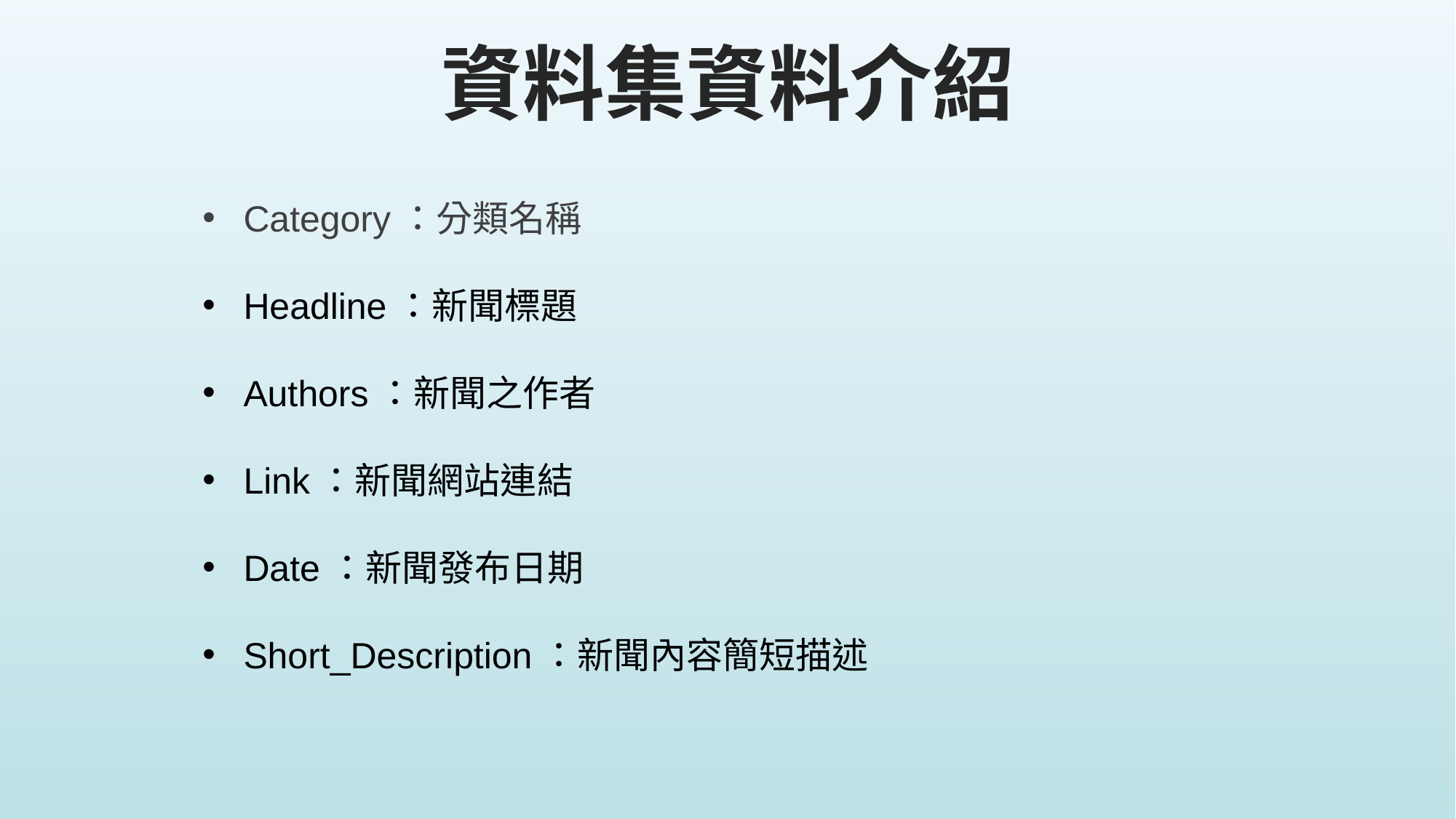

資料集資料介紹
Category：分類名稱
Headline：新聞標題
Authors：新聞之作者
Link：新聞網站連結
Date：新聞發布日期
Short_Description：新聞內容簡短描述